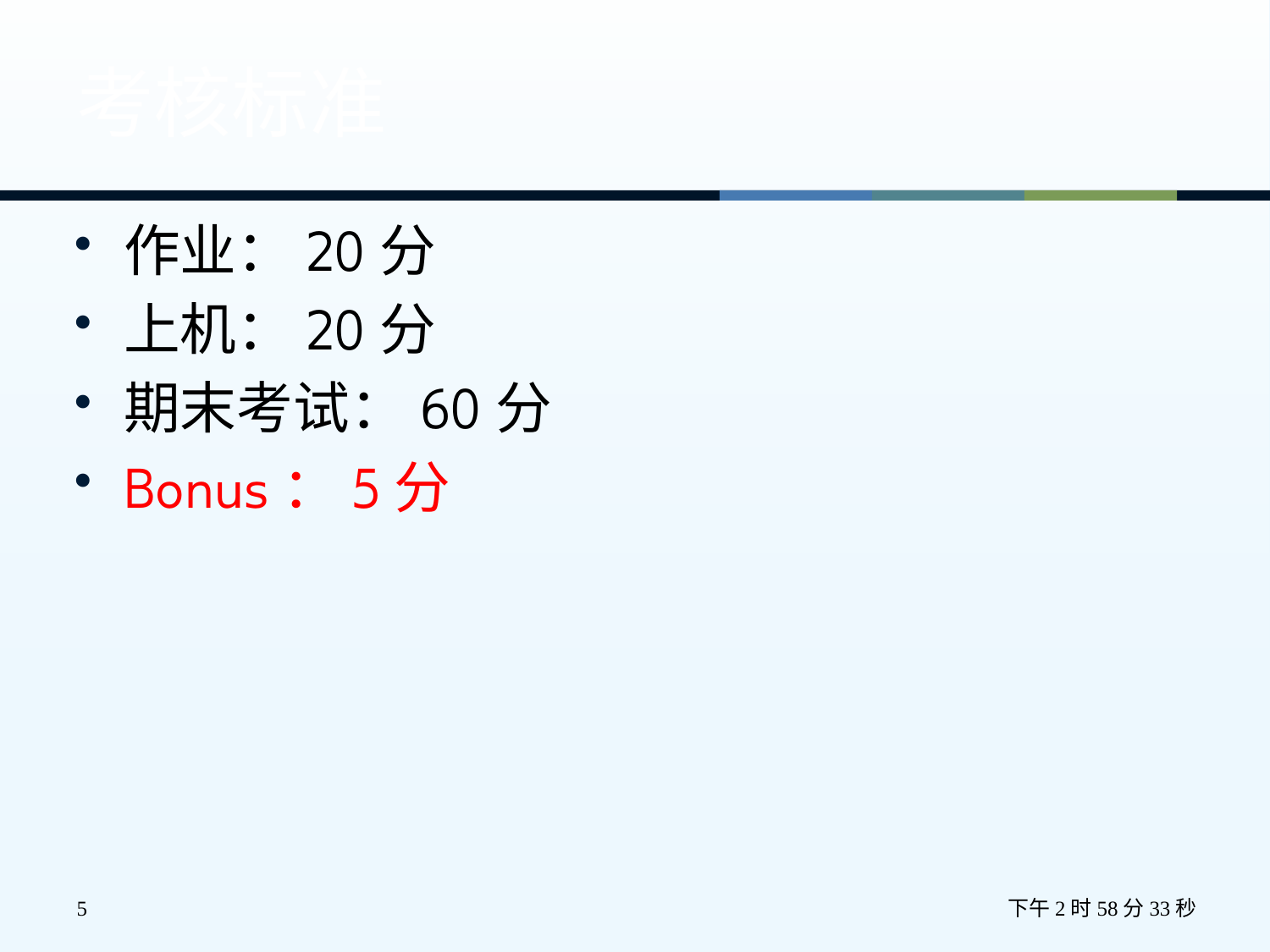

# 考核标准
作业：20分
上机：20分
期末考试：60分
Bonus：5分

5
下午2时58分33秒